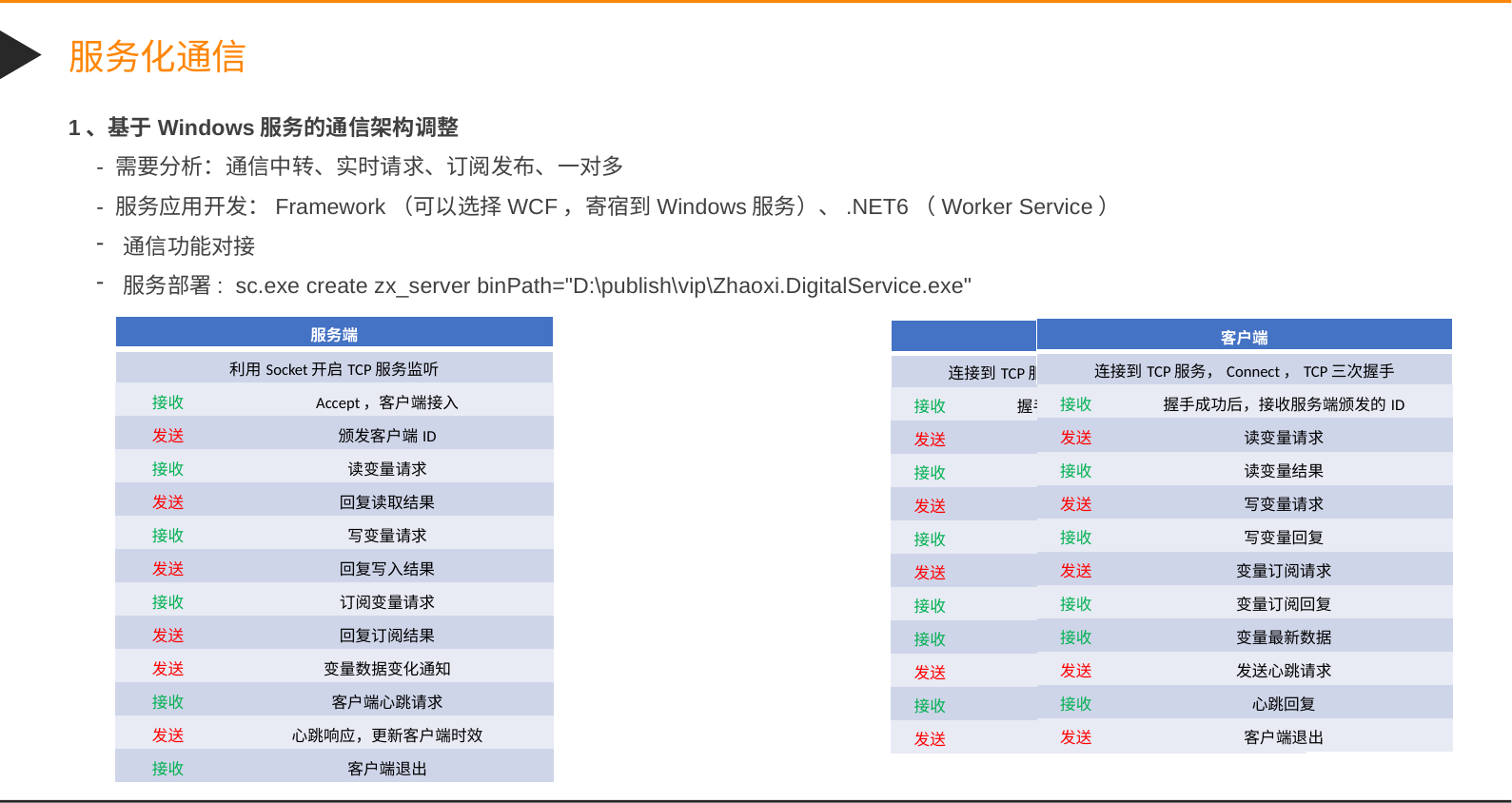

服务化通信
1、基于Windows服务的通信架构调整
- 需要分析：通信中转、实时请求、订阅发布、一对多
- 服务应用开发：Framework（可以选择WCF，寄宿到Windows服务）、.NET6（Worker Service）
通信功能对接
服务部署:  sc.exe create zx_server binPath="D:\publish\vip\Zhaoxi.DigitalService.exe"
| 服务端 |  |
| --- | --- |
| 利用Socket开启TCP服务监听 |  |
| 接收 | Accept，客户端接入 |
| 发送 | 颁发客户端ID |
| 接收 | 读变量请求 |
| 发送 | 回复读取结果 |
| 接收 | 写变量请求 |
| 发送 | 回复写入结果 |
| 接收 | 订阅变量请求 |
| 发送 | 回复订阅结果 |
| 发送 | 变量数据变化通知 |
| 接收 | 客户端心跳请求 |
| 发送 | 心跳响应，更新客户端时效 |
| 接收 | 客户端退出 |
| 客户端 |  |
| --- | --- |
| 连接到TCP服务，Connect，TCP三次握手 |  |
| 接收 | 握手成功后，接收服务端颁发的ID |
| 发送 | 读变量请求 |
| 接收 | 读变量结果 |
| 发送 | 写变量请求 |
| 接收 | 写变量回复 |
| 发送 | 变量订阅请求 |
| 接收 | 变量订阅回复 |
| 接收 | 变量最新数据 |
| 发送 | 发送心跳请求 |
| 接收 | 心跳回复 |
| 发送 | 客户端退出 |
| 客户端 |  |
| --- | --- |
| 连接到TCP服务，Connect，TCP三次握手 |  |
| 接收 | 握手成功后，接收服务端颁发的ID |
| 发送 | 读变量请求 |
| 接收 | 读变量结果 |
| 发送 | 写变量请求 |
| 接收 | 写变量回复 |
| 发送 | 变量订阅请求 |
| 接收 | 变量订阅回复 |
| 接收 | 变量最新数据 |
| 发送 | 发送心跳请求 |
| 接收 | 心跳回复 |
| 发送 | 客户端退出 |